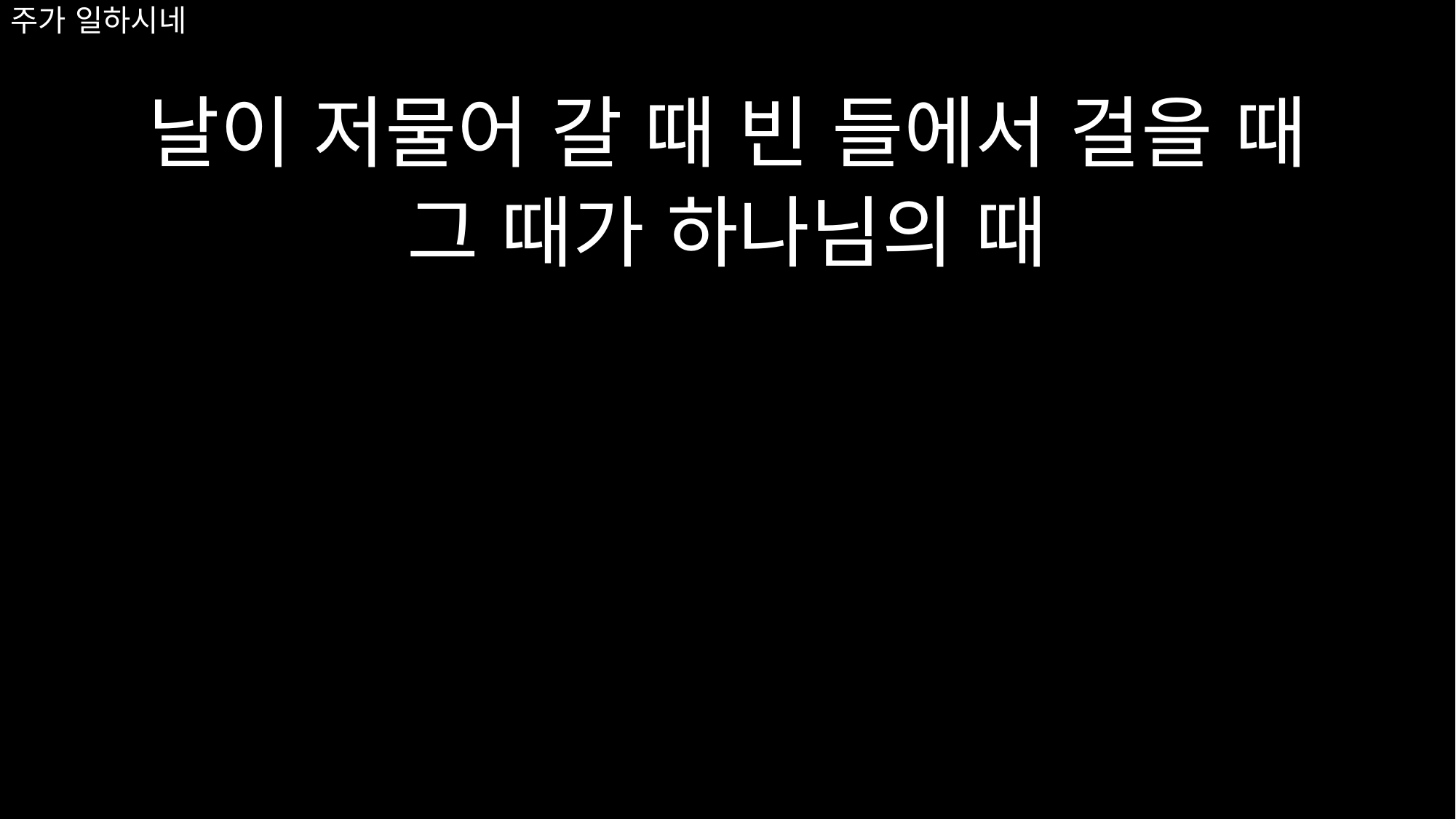

# 주가 일하시네
날이 저물어 갈 때 빈 들에서 걸을 때
그 때가 하나님의 때